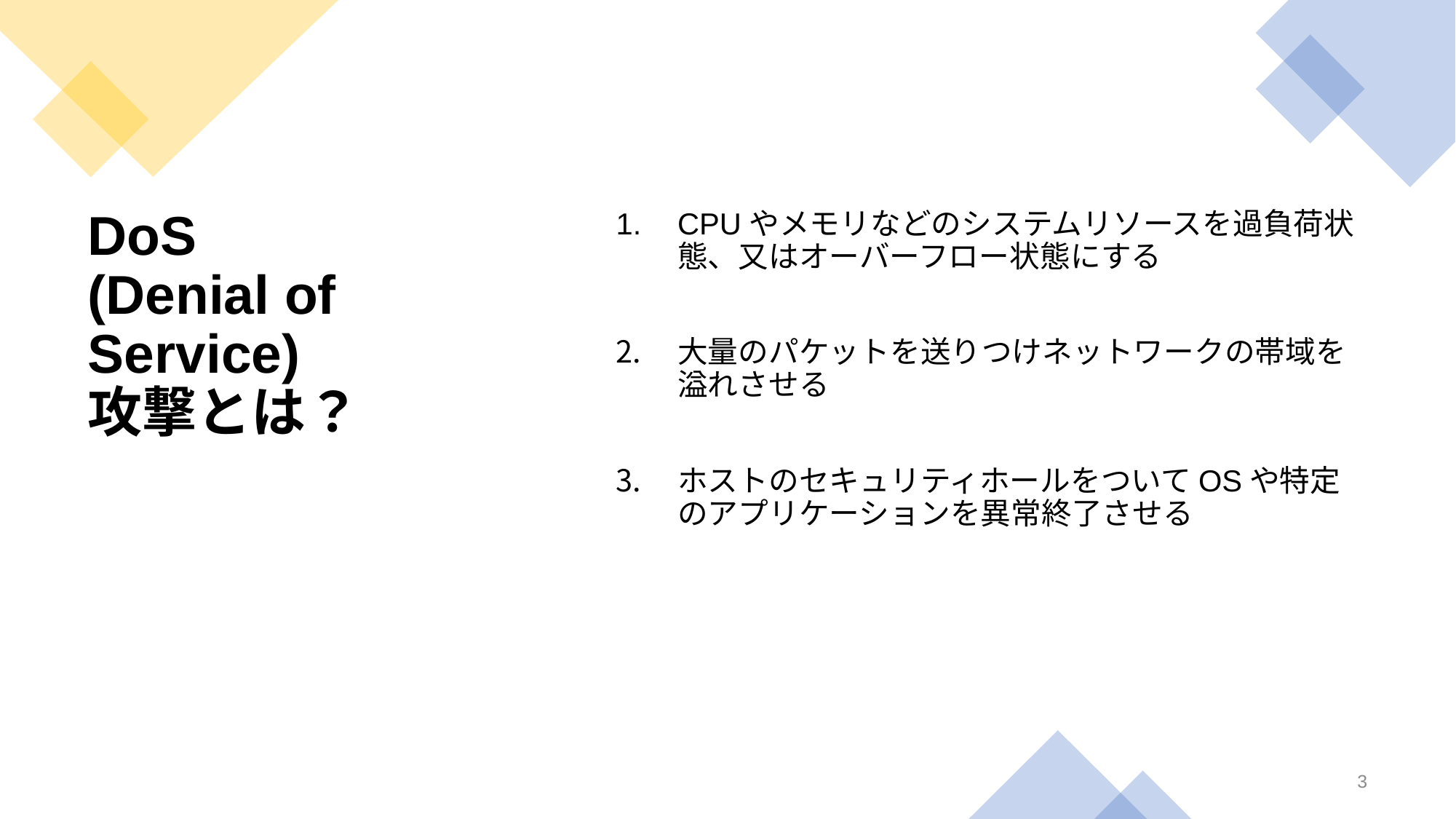

CPUやメモリなどのシステムリソースを過負荷状態、又はオーバーフロー状態にする

大量のパケットを送りつけネットワークの帯域を溢れさせる

ホストのセキュリティホールをついてOSや特定のアプリケーションを異常終了させる
# DoS (Denial of Service) 攻撃とは？

3